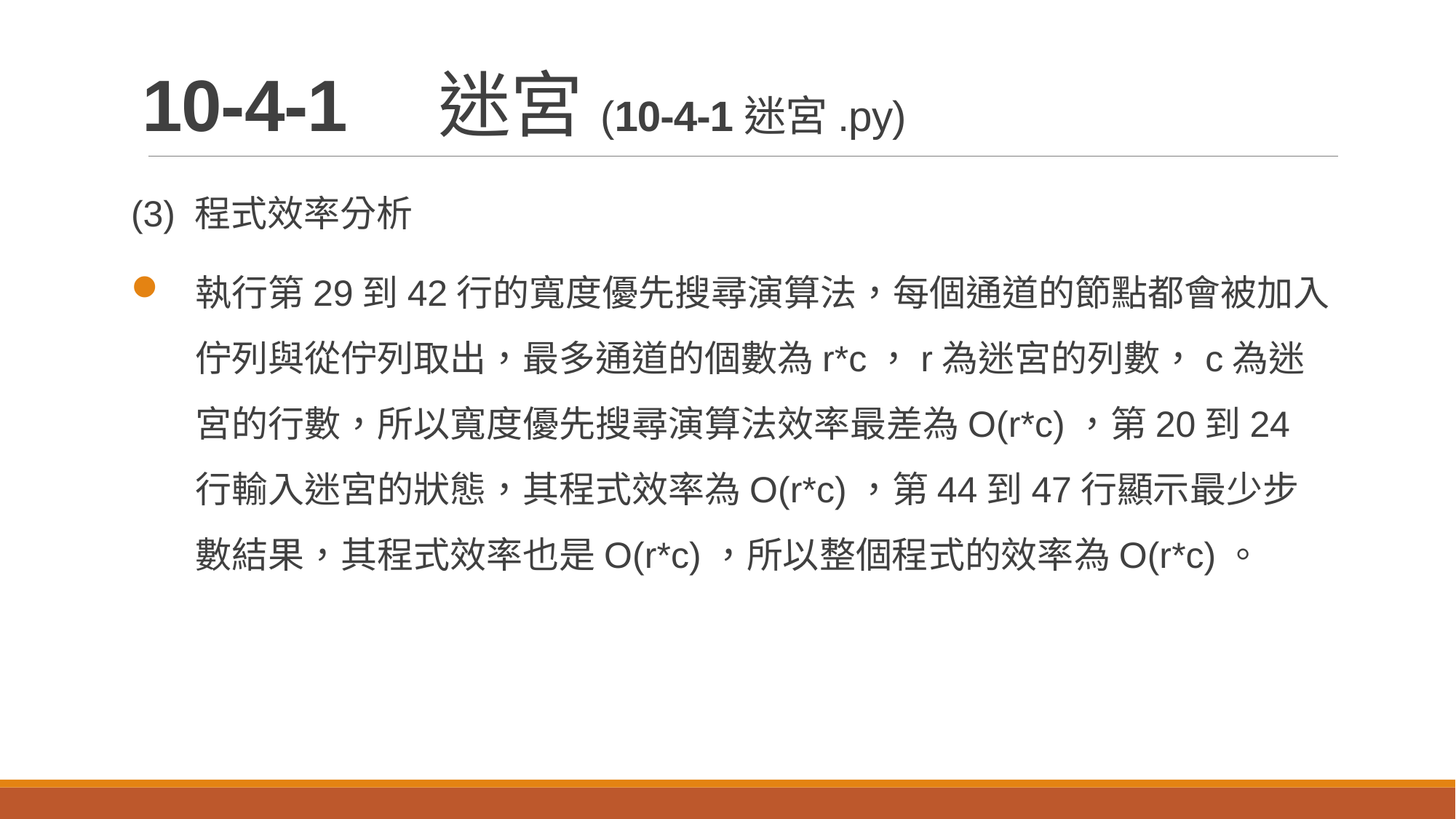

# 10-4-1　迷宮(10-4-1迷宮.py)
(3) 程式效率分析
執行第29到42行的寬度優先搜尋演算法，每個通道的節點都會被加入佇列與從佇列取出，最多通道的個數為r*c，r為迷宮的列數，c為迷宮的行數，所以寬度優先搜尋演算法效率最差為O(r*c)，第20到24行輸入迷宮的狀態，其程式效率為O(r*c)，第44到47行顯示最少步數結果，其程式效率也是O(r*c)，所以整個程式的效率為O(r*c)。